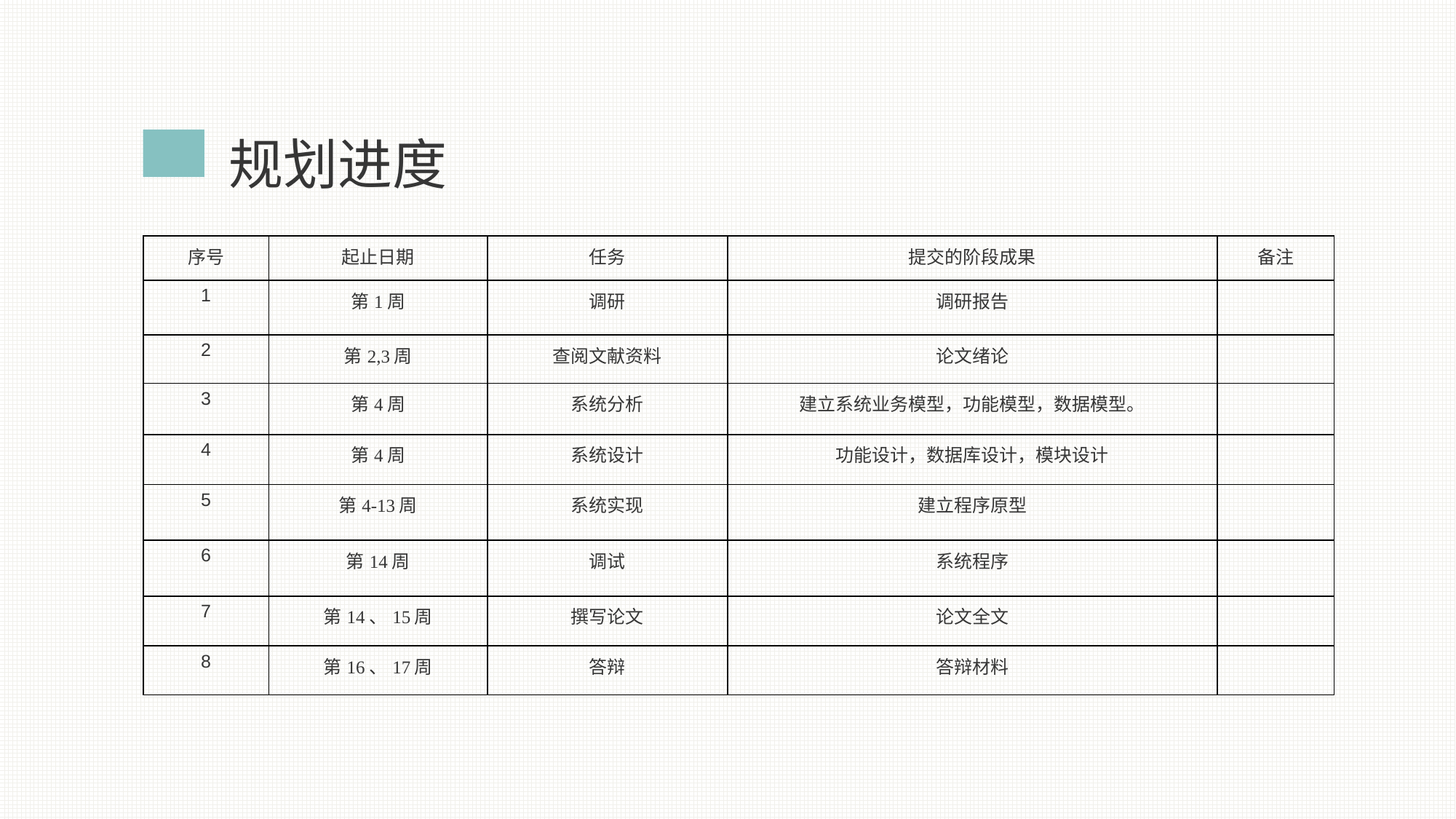

规划进度

| 序号 | 起止日期 | 任务 | 提交的阶段成果 | 备注 |
| --- | --- | --- | --- | --- |
| 1 | 第1周 | 调研 | 调研报告 |  |
| 2 | 第2,3周 | 查阅文献资料 | 论文绪论 |  |
| 3 | 第4周 | 系统分析 | 建立系统业务模型，功能模型，数据模型。 |  |
| 4 | 第4周 | 系统设计 | 功能设计，数据库设计，模块设计 |  |
| 5 | 第4-13周 | 系统实现 | 建立程序原型 |  |
| 6 | 第14周 | 调试 | 系统程序 |  |
| 7 | 第14、15周 | 撰写论文 | 论文全文 |  |
| 8 | 第16、17周 | 答辩 | 答辩材料 |  |